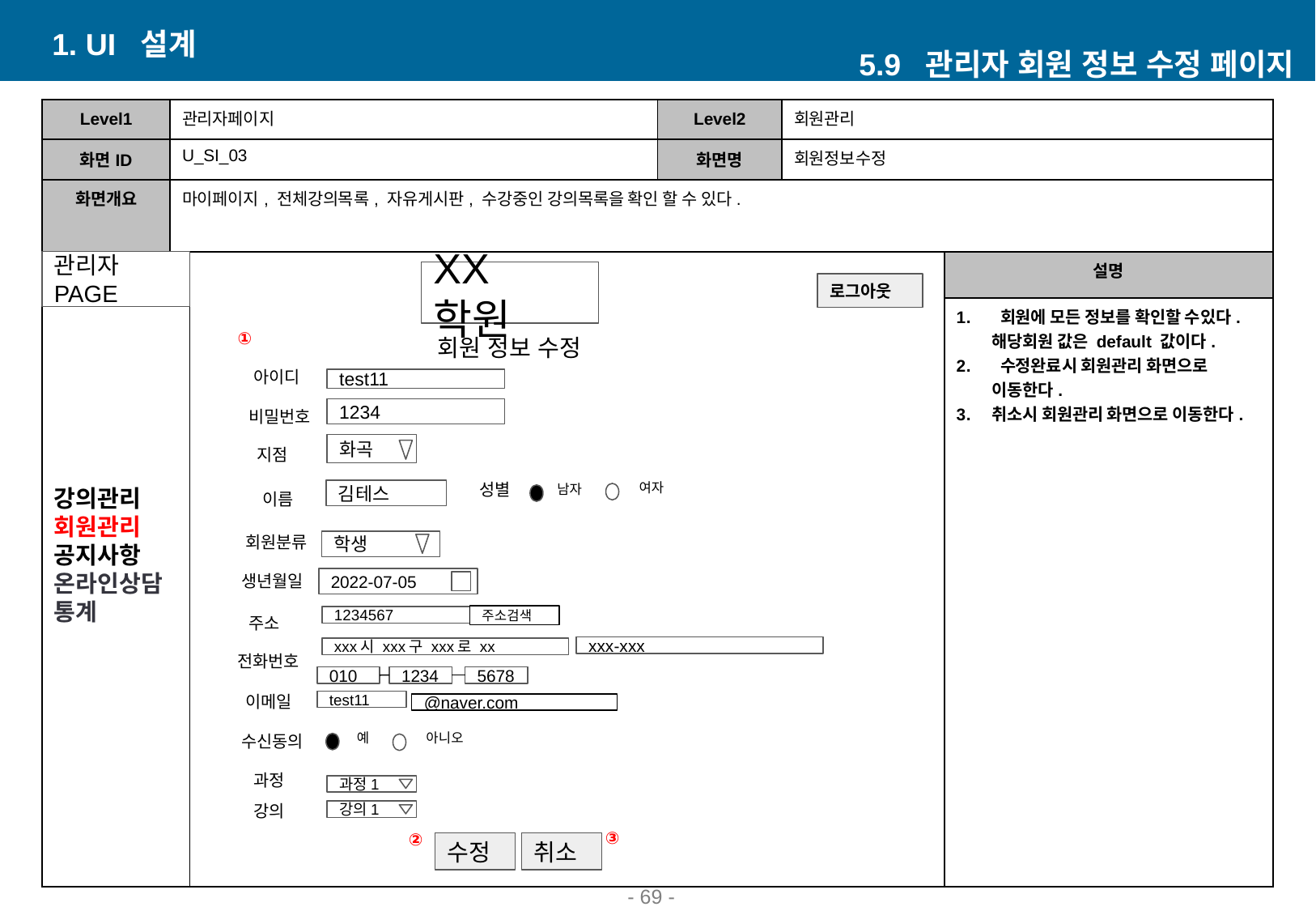

1. UI  설계
5.9  관리자 회원 정보 수정 페이지
| Level1 | 관리자페이지 | Level2 | 회원관리 |  |
| --- | --- | --- | --- | --- |
| 화면ID | U\_SI\_03 | 화면명 | 회원정보수정 |  |
| 화면개요 | 마이페이지, 전체강의목록, 자유게시판, 수강중인 강의목록을 확인 할 수 있다. |  |  |  |
|  |  |  |  | 설명 |
|  |  |  |  | 회원에 모든 정보를 확인할 수있다. 해당회원 값은 default 값이다. 수정완료시 회원관리 화면으로 이동한다. 취소시 회원관리 화면으로 이동한다. |
관리자 PAGE

강의관리
회원관리
공지사항
온라인상담
통계

XX 학원
로그아웃
①
회원 정보 수정
아이디
test11
비밀번호
1234
지점
화곡

성별
여자
남자
이름
김테스

회원분류
학생

생년월일
2022-07-05

주소
주소검색
1234567
xxx-xxx
xxx시 xxx구 xxx로 xx
전화번호
1234
5678
010
이메일
test11
@naver.com
수신동의
예
아니오

과정
과정1

강의
강의1

③
②
수정
취소
- 69 -